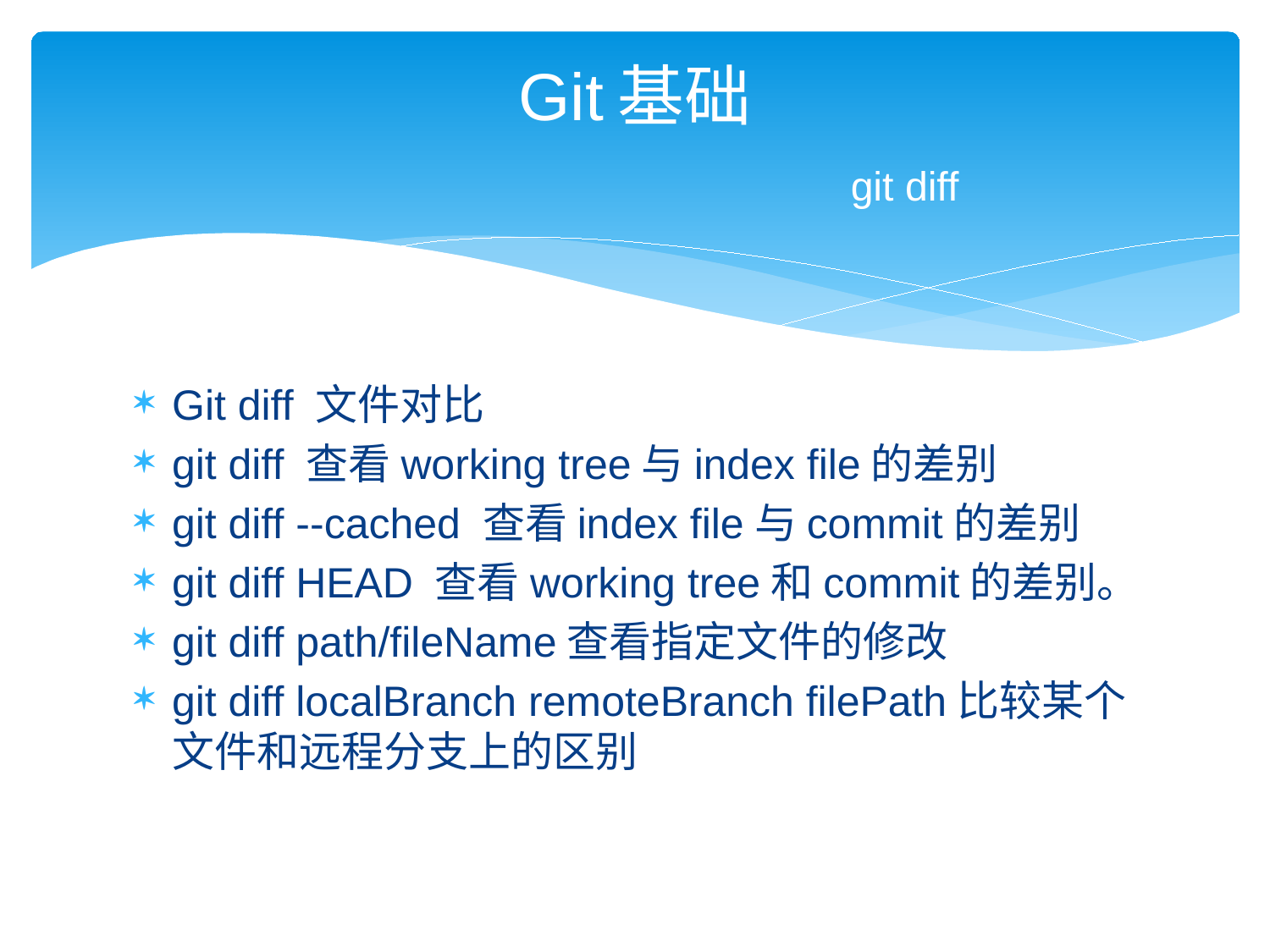

# Git基础 git diff
Git diff 文件对比
git diff 查看working tree与index file的差别
git diff --cached 查看index file与commit的差别
git diff HEAD 查看working tree和commit的差别。
git diff path/fileName查看指定文件的修改
git diff localBranch remoteBranch filePath比较某个文件和远程分支上的区别